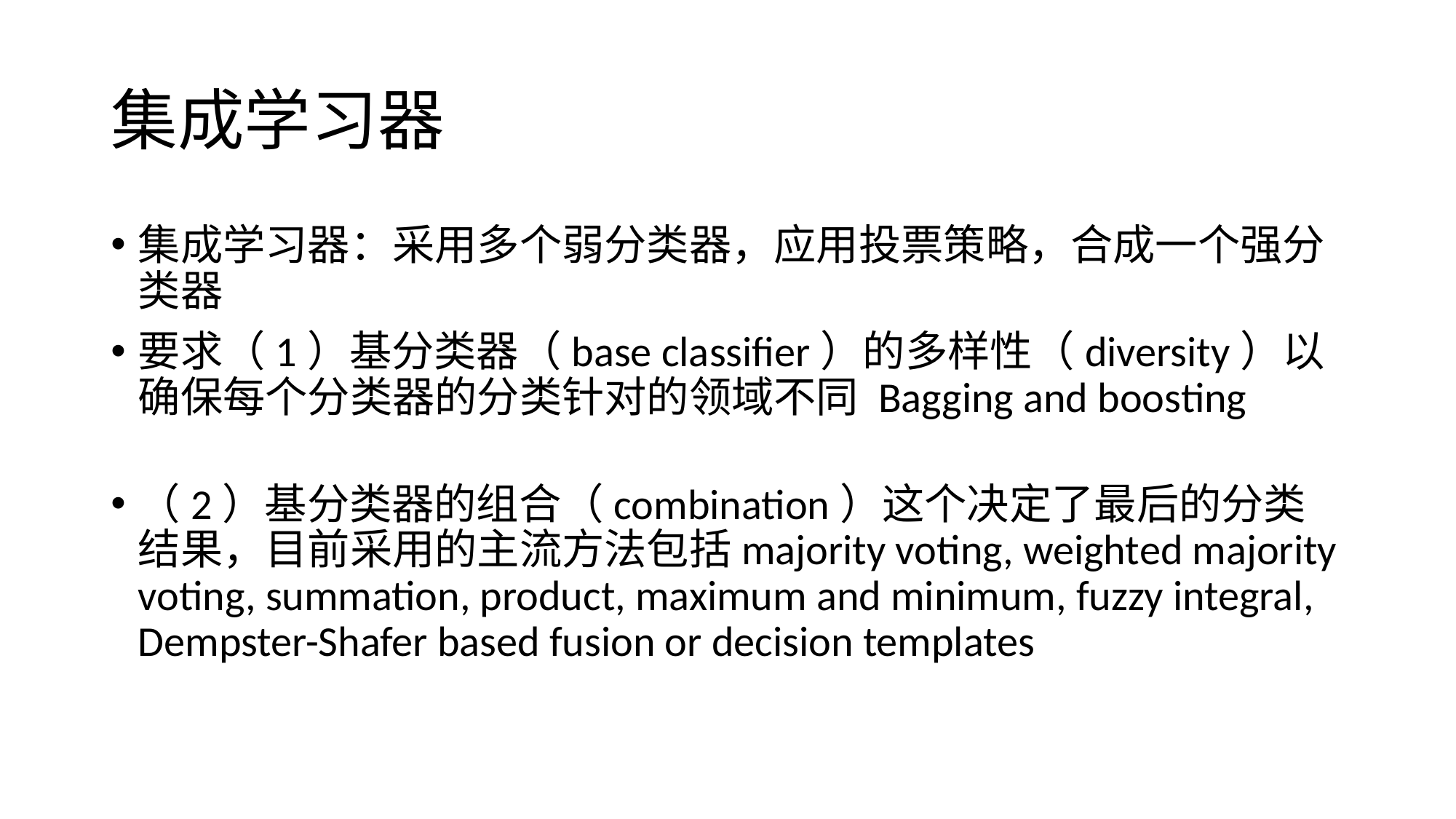

# 集成学习器
集成学习器：采用多个弱分类器，应用投票策略，合成一个强分类器
要求（1）基分类器（base classifier）的多样性（diversity）以确保每个分类器的分类针对的领域不同 Bagging and boosting
（2）基分类器的组合（combination）这个决定了最后的分类结果，目前采用的主流方法包括majority voting, weighted majority voting, summation, product, maximum and minimum, fuzzy integral, Dempster-Shafer based fusion or decision templates